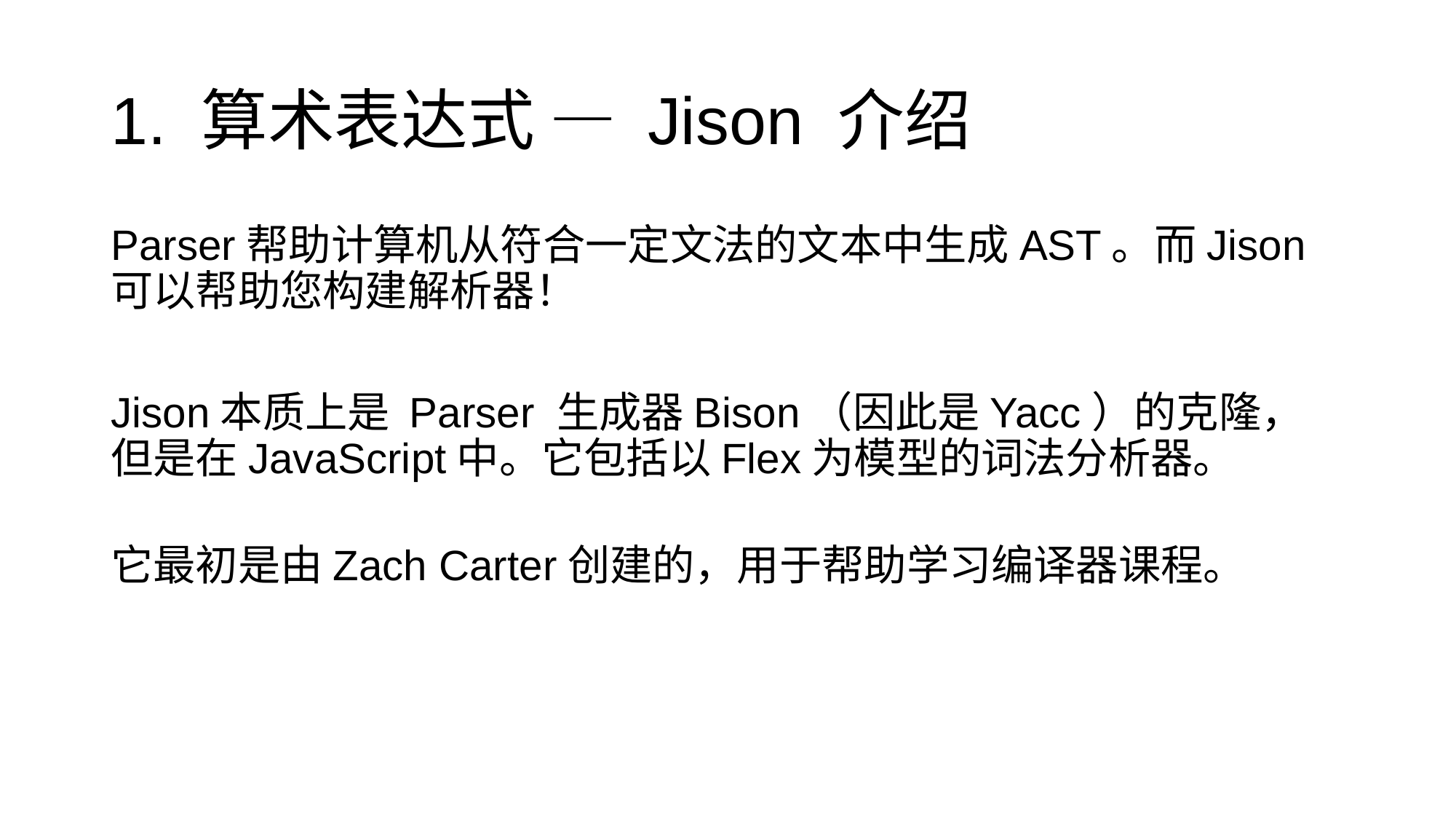

# 1. 算术表达式 — Jison 介绍
Parser帮助计算机从符合一定文法的文本中生成AST。而Jison可以帮助您构建解析器！

Jison本质上是 Parser 生成器Bison（因此是Yacc）的克隆，但是在JavaScript中。它包括以Flex为模型的词法分析器。
它最初是由Zach Carter创建的，用于帮助学习编译器课程。